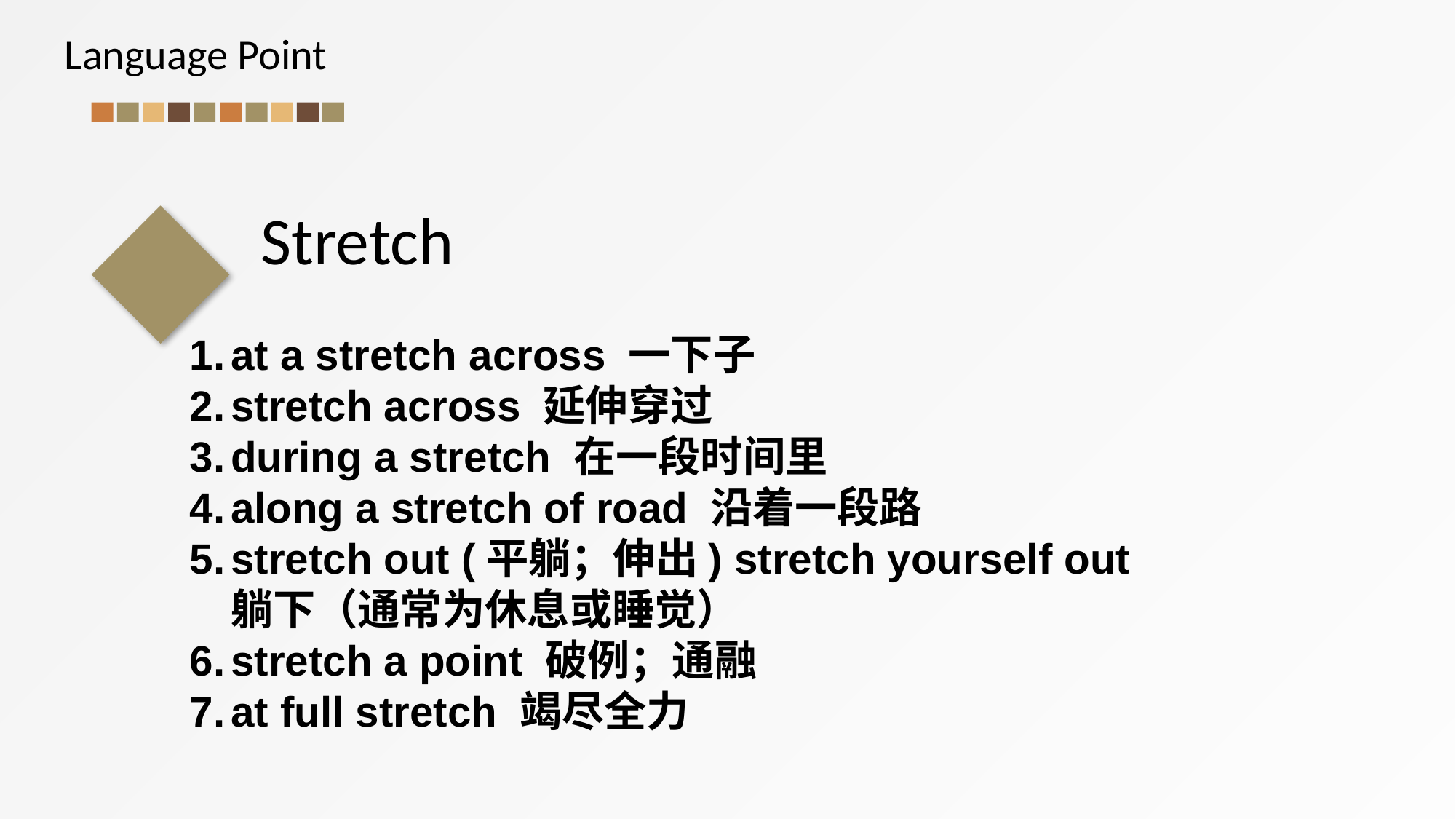

Language Point

Stretch

at a stretch across 一下子
stretch across 延伸穿过
during a stretch 在一段时间里
along a stretch of road 沿着一段路
stretch out (平躺；伸出) stretch yourself out 躺下（通常为休息或睡觉）
stretch a point 破例；通融
at full stretch 竭尽全力